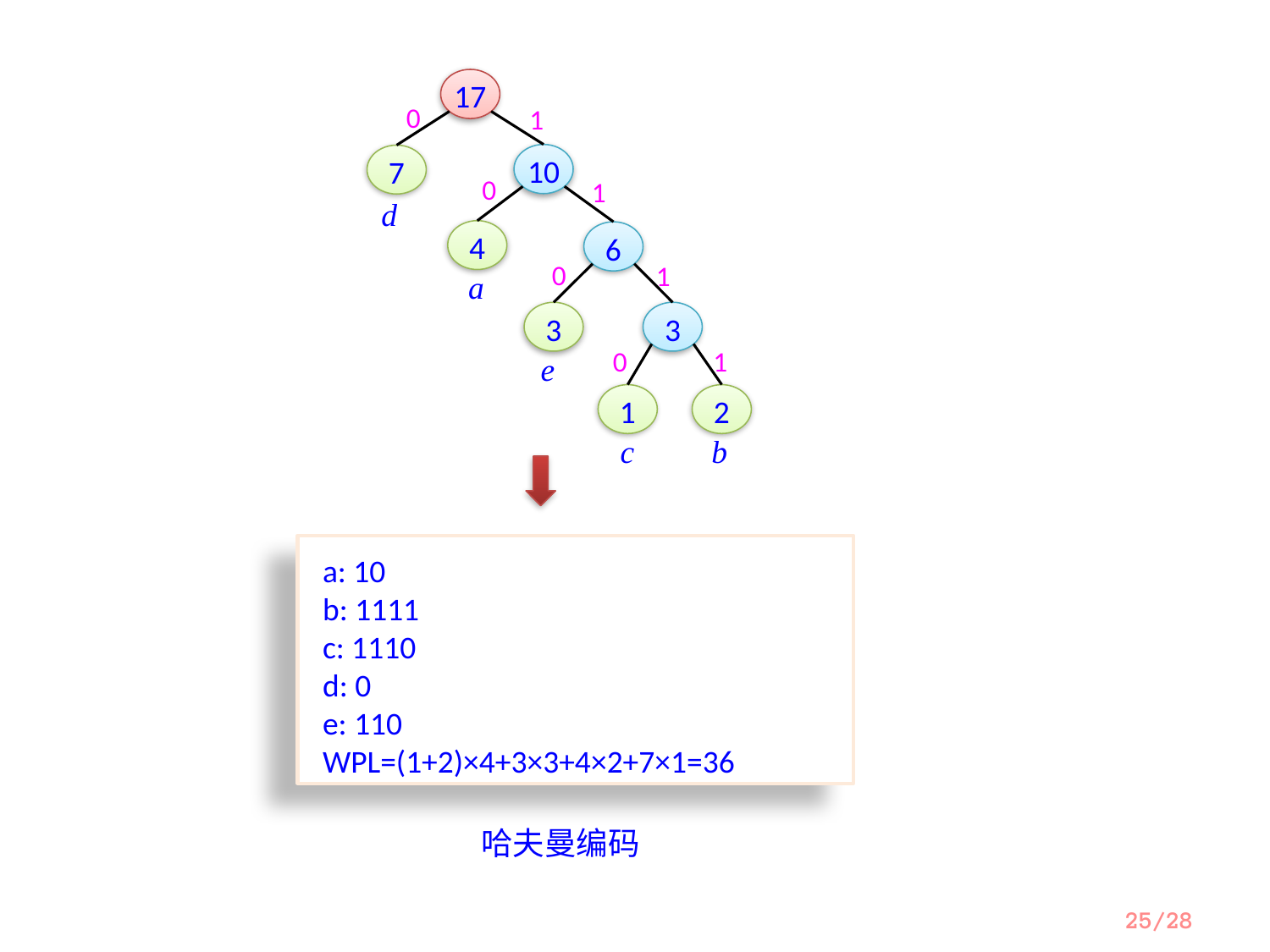

17
0
1

10
7
0
1

d
4
6
0
1

a
3
3
0

1
e
1
2
c
b

a: 10
b: 1111
c: 1110
d: 0
e: 110
WPL=(1+2)×4+3×3+4×2+7×1=36
哈夫曼编码
25/28